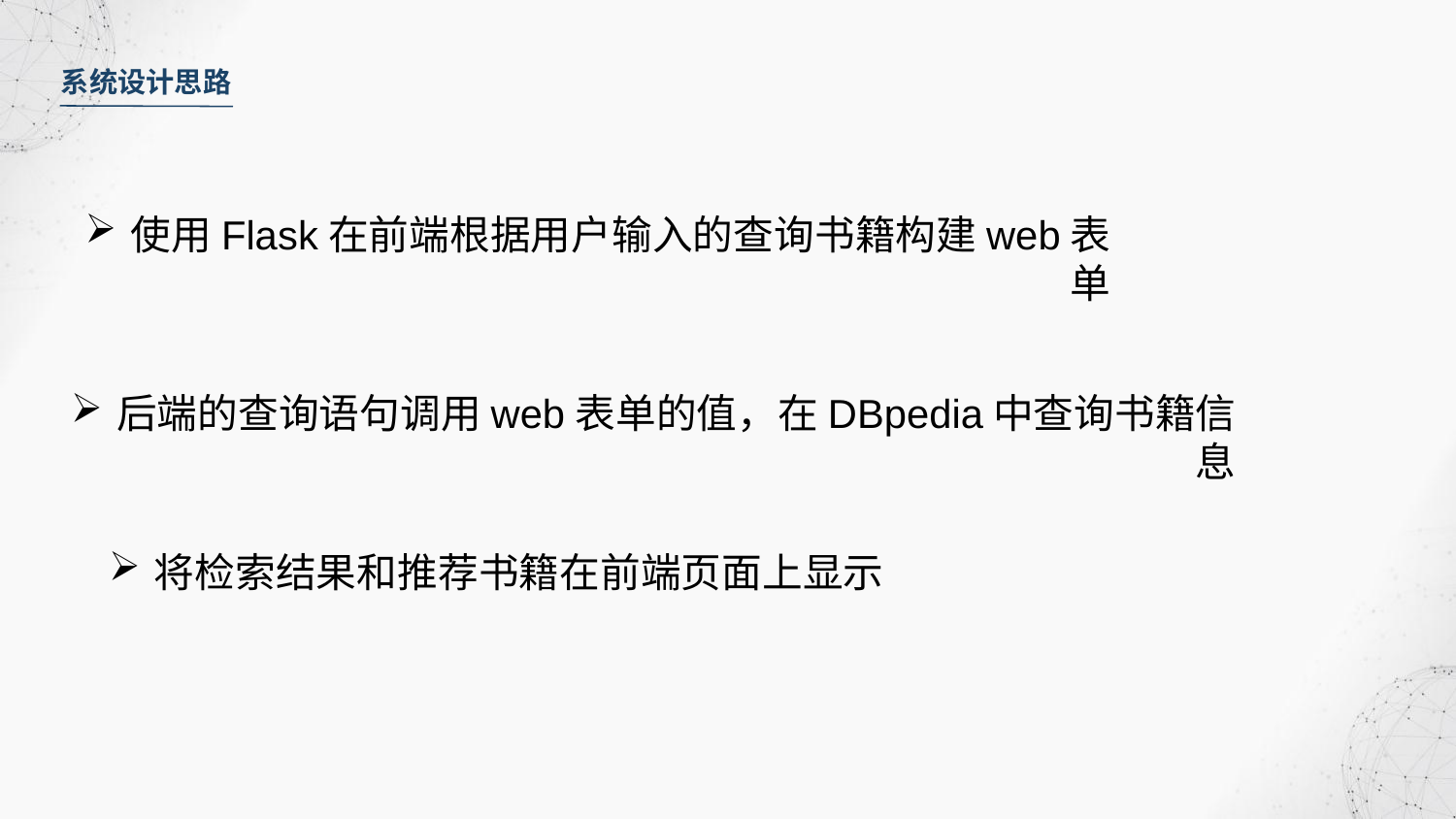

系统设计思路
使用Flask在前端根据用户输入的查询书籍构建web表单
后端的查询语句调用web表单的值，在DBpedia中查询书籍信息
将检索结果和推荐书籍在前端页面上显示